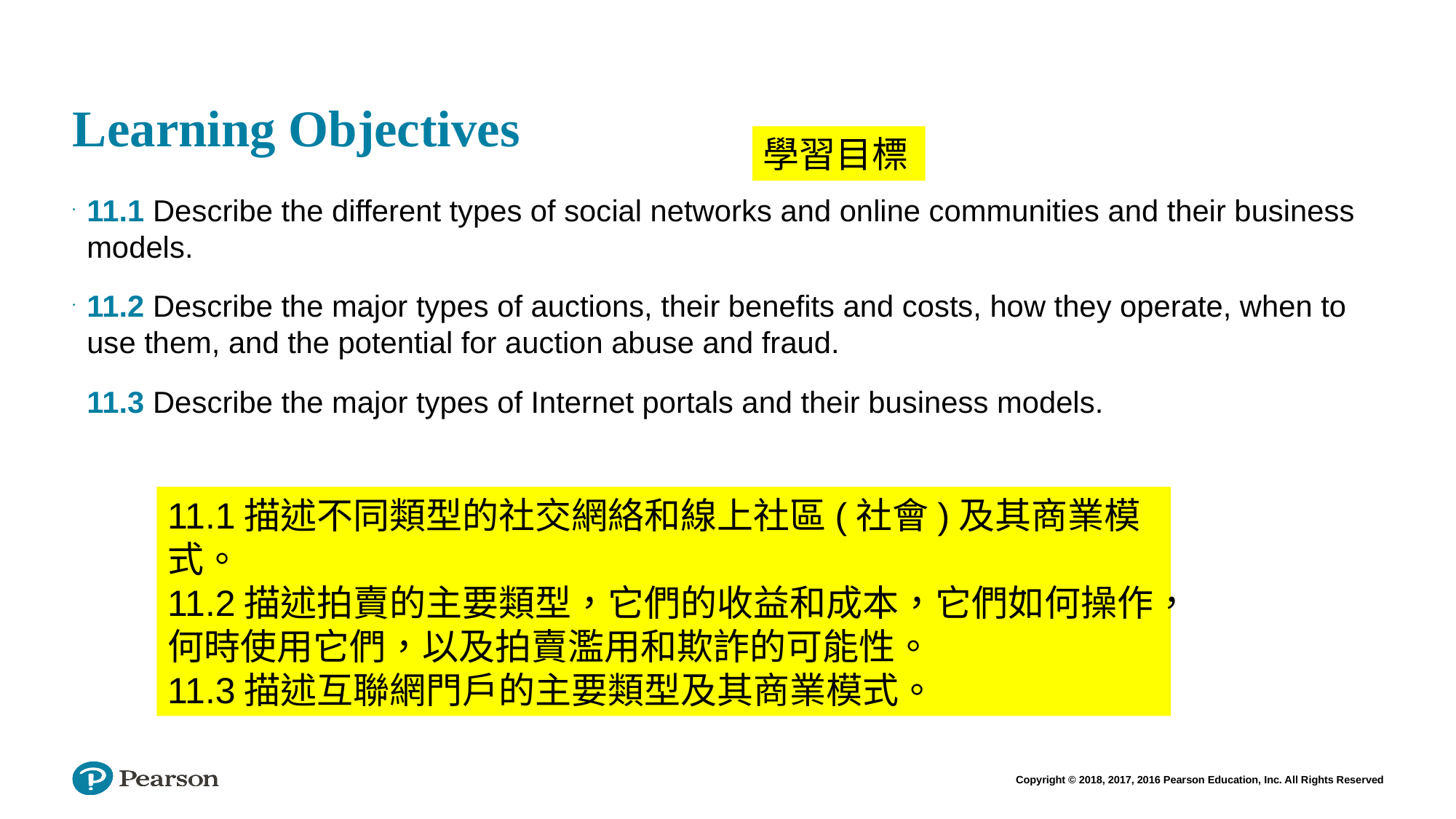

# Learning Objectives
學習目標
11.1 Describe the different types of social networks and online communities and their business models.
11.2 Describe the major types of auctions, their benefits and costs, how they operate, when to use them, and the potential for auction abuse and fraud.
11.3 Describe the major types of Internet portals and their business models.
11.1描述不同類型的社交網絡和線上社區(社會)及其商業模式。
11.2描述拍賣的主要類型，它們的收益和成本，它們如何操作，何時使用它們，以及拍賣濫用和欺詐的可能性。
11.3描述互聯網門戶的主要類型及其商業模式。